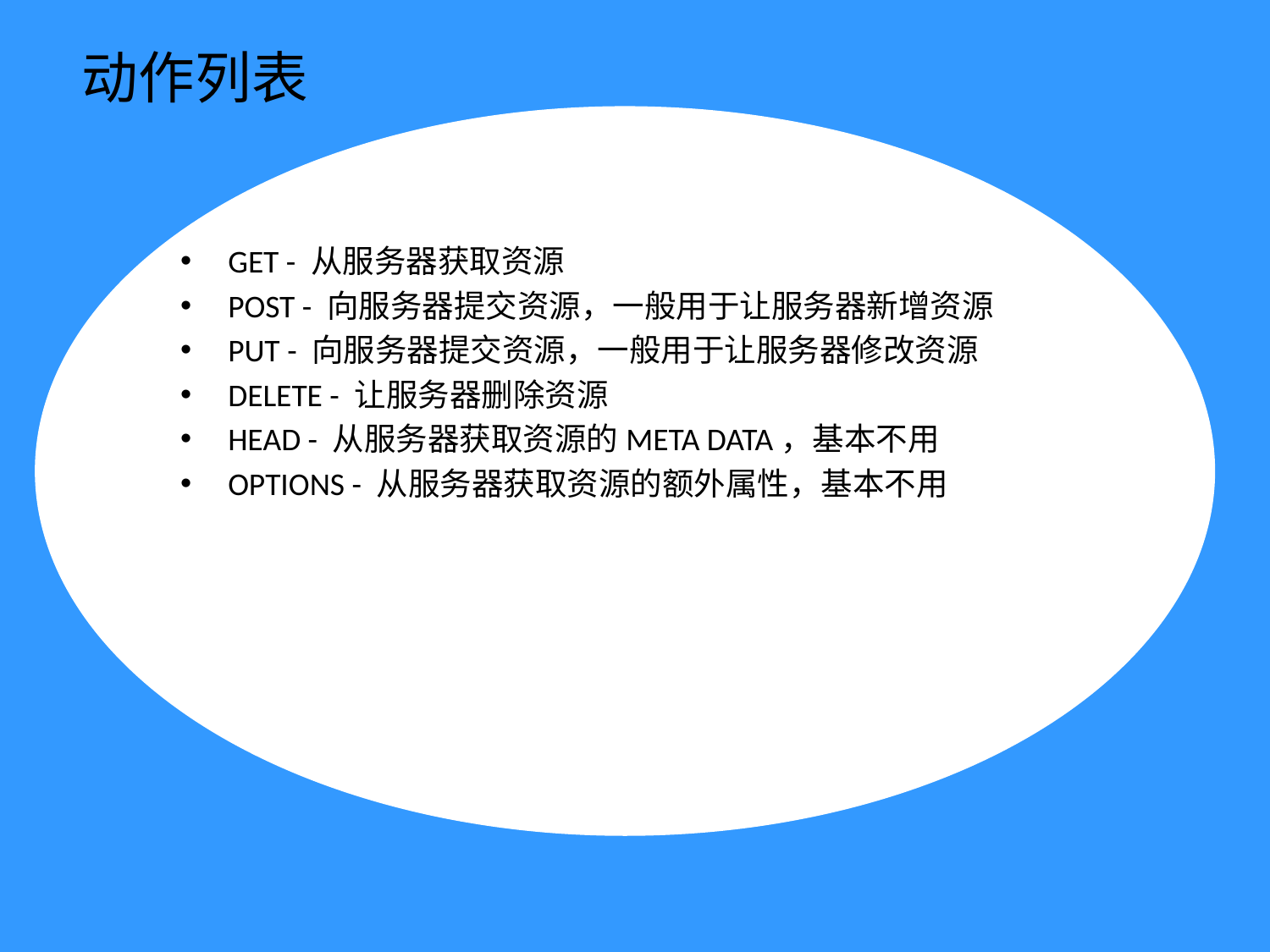

# 动作列表
GET - 从服务器获取资源
POST - 向服务器提交资源，一般用于让服务器新增资源
PUT - 向服务器提交资源，一般用于让服务器修改资源
DELETE - 让服务器删除资源
HEAD - 从服务器获取资源的META DATA，基本不用
OPTIONS - 从服务器获取资源的额外属性，基本不用